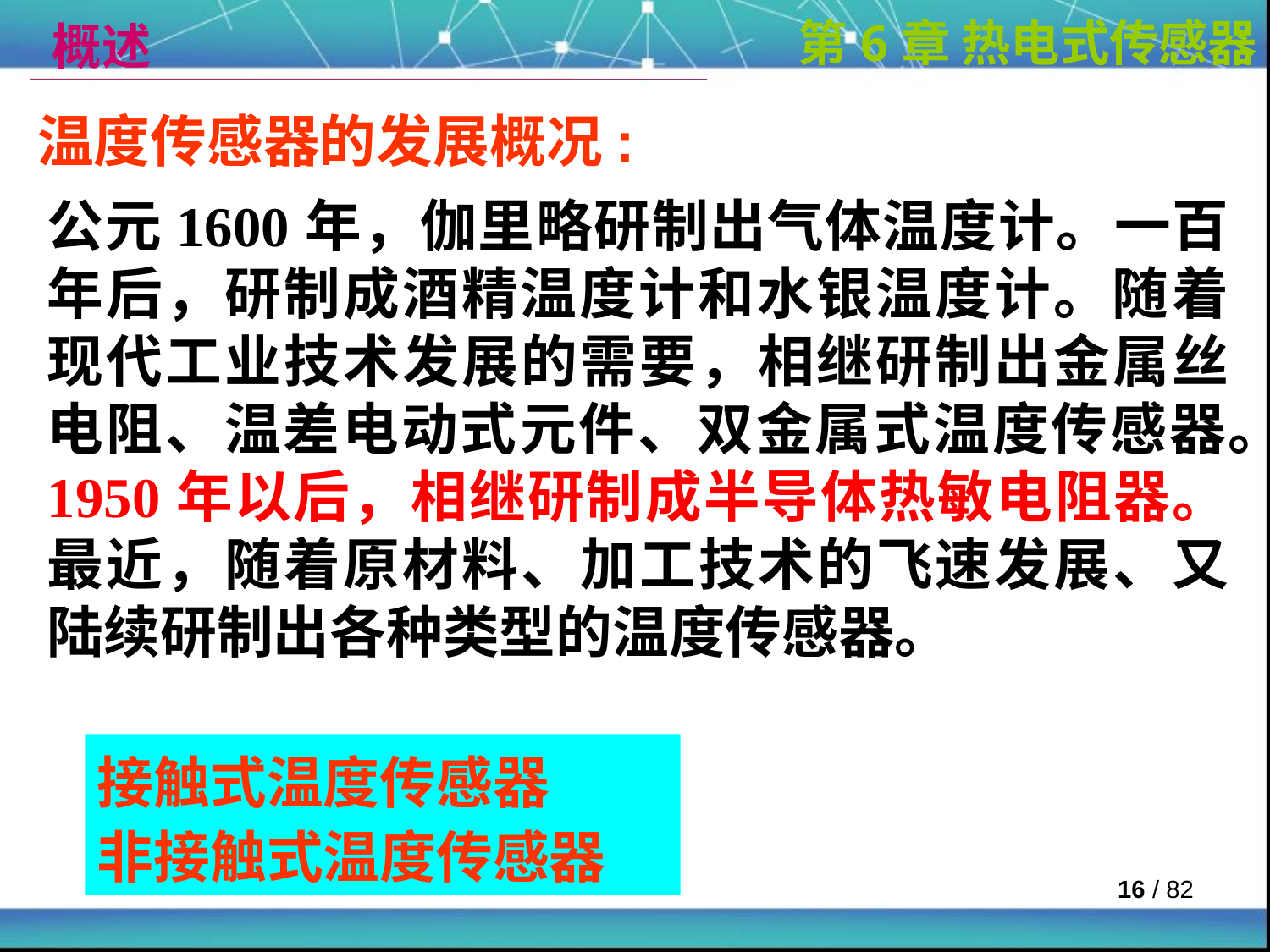

概述
第6章 热电式传感器

温度传感器的发展概况:
公元1600年，伽里略研制出气体温度计。一百年后，研制成酒精温度计和水银温度计。随着现代工业技术发展的需要，相继研制出金属丝电阻、温差电动式元件、双金属式温度传感器。1950年以后，相继研制成半导体热敏电阻器。最近，随着原材料、加工技术的飞速发展、又陆续研制出各种类型的温度传感器。
接触式温度传感器
非接触式温度传感器
16 / 82